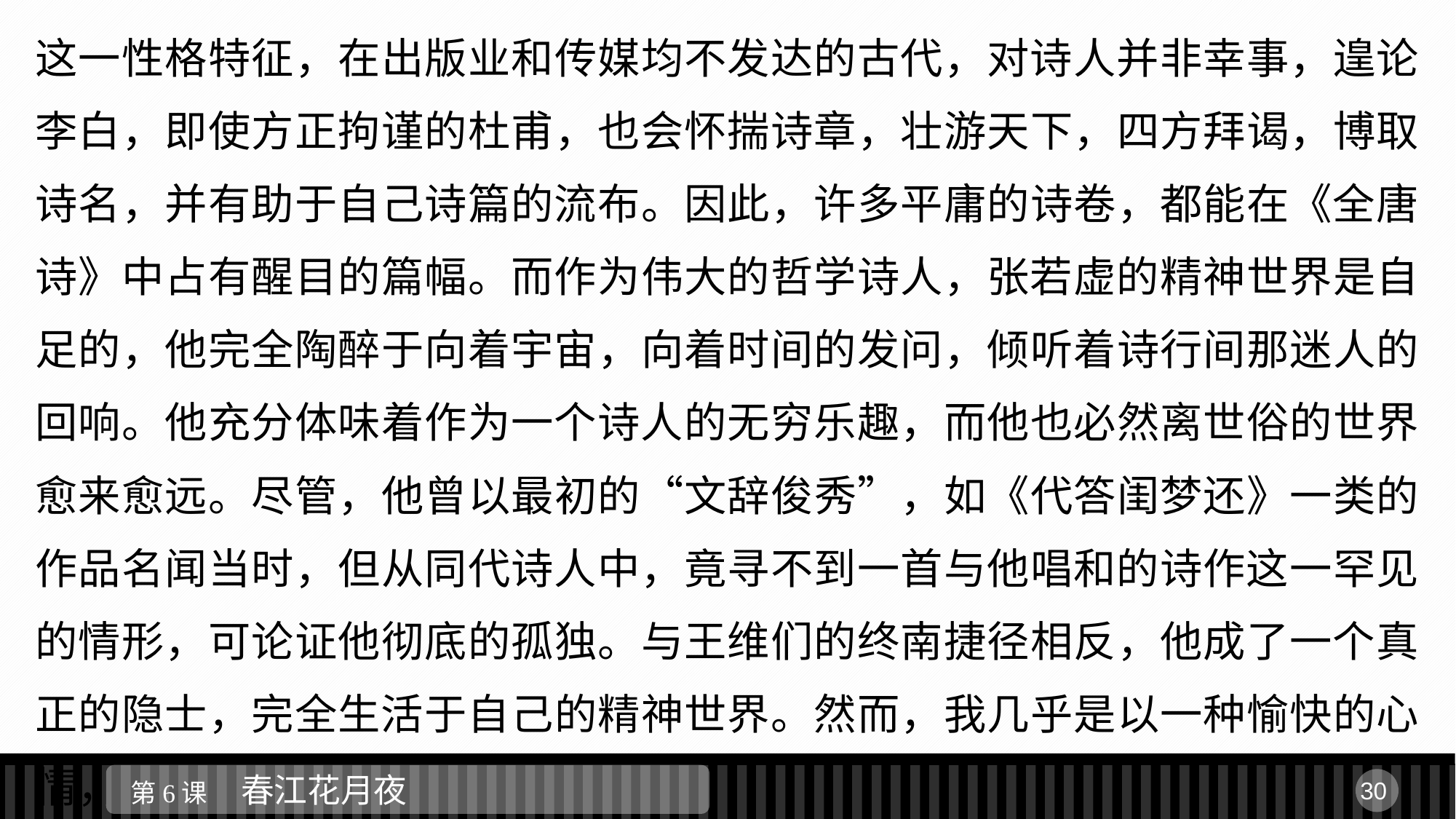

这一性格特征，在出版业和传媒均不发达的古代，对诗人并非幸事，遑论李白，即使方正拘谨的杜甫，也会怀揣诗章，壮游天下，四方拜谒，博取诗名，并有助于自己诗篇的流布。因此，许多平庸的诗卷，都能在《全唐诗》中占有醒目的篇幅。而作为伟大的哲学诗人，张若虚的精神世界是自足的，他完全陶醉于向着宇宙，向着时间的发问，倾听着诗行间那迷人的回响。他充分体味着作为一个诗人的无穷乐趣，而他也必然离世俗的世界愈来愈远。尽管，他曾以最初的“文辞俊秀”，如《代答闺梦还》一类的作品名闻当时，但从同代诗人中，竟寻不到一首与他唱和的诗作这一罕见的情形，可论证他彻底的孤独。与王维们的终南捷径相反，他成了一个真正的隐士，完全生活于自己的精神世界。然而，我几乎是以一种愉快的心情，